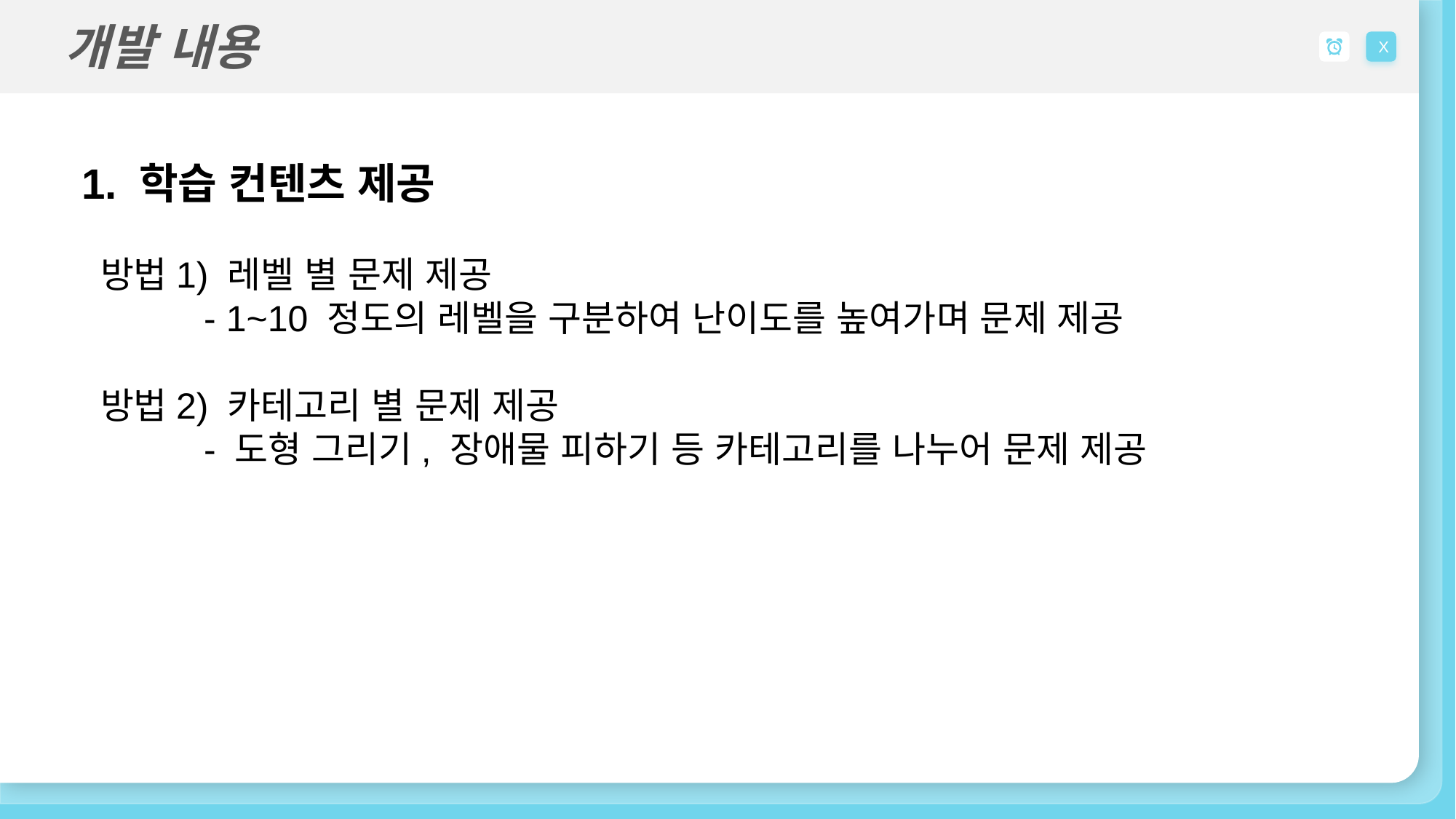

개발 내용

X
1. 학습 컨텐츠 제공

 방법1) 레벨 별 문제 제공
            - 1~10 정도의 레벨을 구분하여 난이도를 높여가며 문제 제공

 방법2) 카테고리 별 문제 제공
            - 도형 그리기, 장애물 피하기 등 카테고리를 나누어 문제 제공